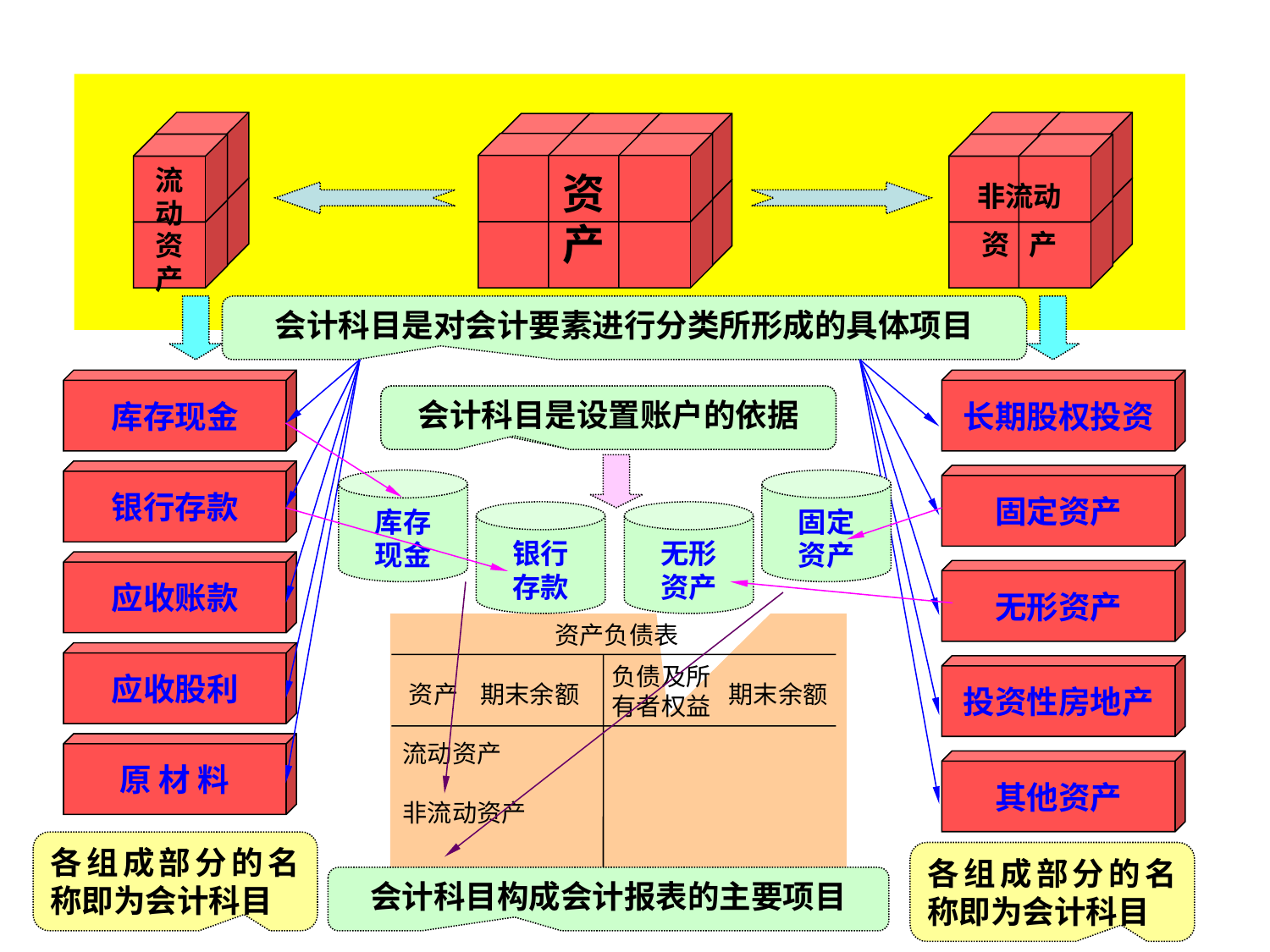

流动

资产

非流动
资   产

资产

会计科目是对会计要素进行分类所形成的具体项目

库存现金
银行存款
应收账款
应收股利
原 材 料
长期股权投资
固定资产
无形资产
投资性房地产
其他资产
会计科目是设置账户的依据
会计科目是设置账户的依据

库存
现金
固定
资产
银行
存款
无形
资产

资产负债表

资产    期末余额    	            期末余额
流动资产
非流动资产

负债及所有者权益

各组成部分的名称即为会计科目
各组成部分的名称即为会计科目

3
会计科目构成会计报表的主要项目